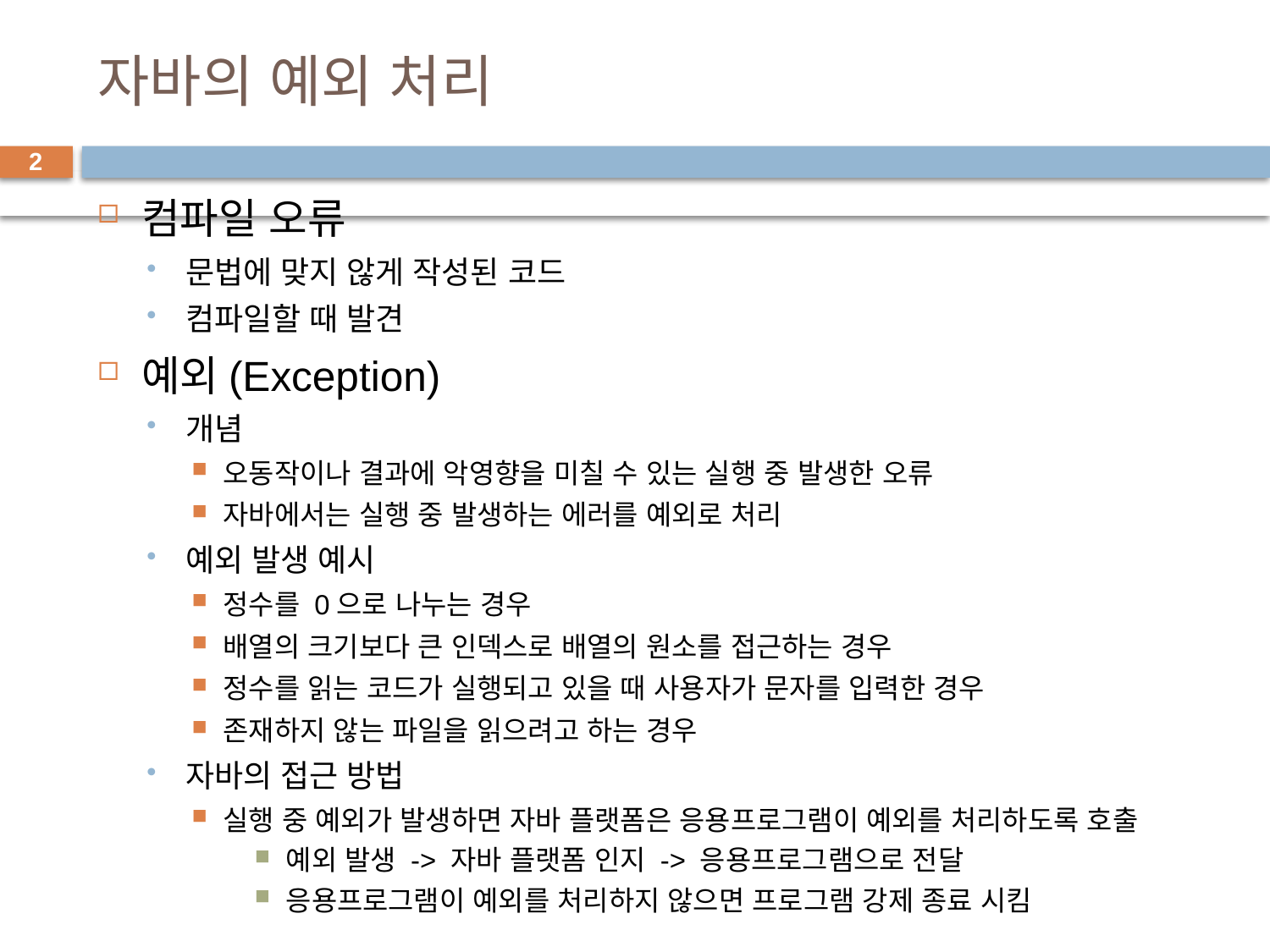

# 자바의 예외 처리
2
컴파일 오류
문법에 맞지 않게 작성된 코드
컴파일할 때 발견
예외(Exception)
개념
오동작이나 결과에 악영향을 미칠 수 있는 실행 중 발생한 오류
자바에서는 실행 중 발생하는 에러를 예외로 처리
예외 발생 예시
정수를 0으로 나누는 경우
배열의 크기보다 큰 인덱스로 배열의 원소를 접근하는 경우
정수를 읽는 코드가 실행되고 있을 때 사용자가 문자를 입력한 경우
존재하지 않는 파일을 읽으려고 하는 경우
자바의 접근 방법
실행 중 예외가 발생하면 자바 플랫폼은 응용프로그램이 예외를 처리하도록 호출
예외 발생 -> 자바 플랫폼 인지 -> 응용프로그램으로 전달
응용프로그램이 예외를 처리하지 않으면 프로그램 강제 종료 시킴